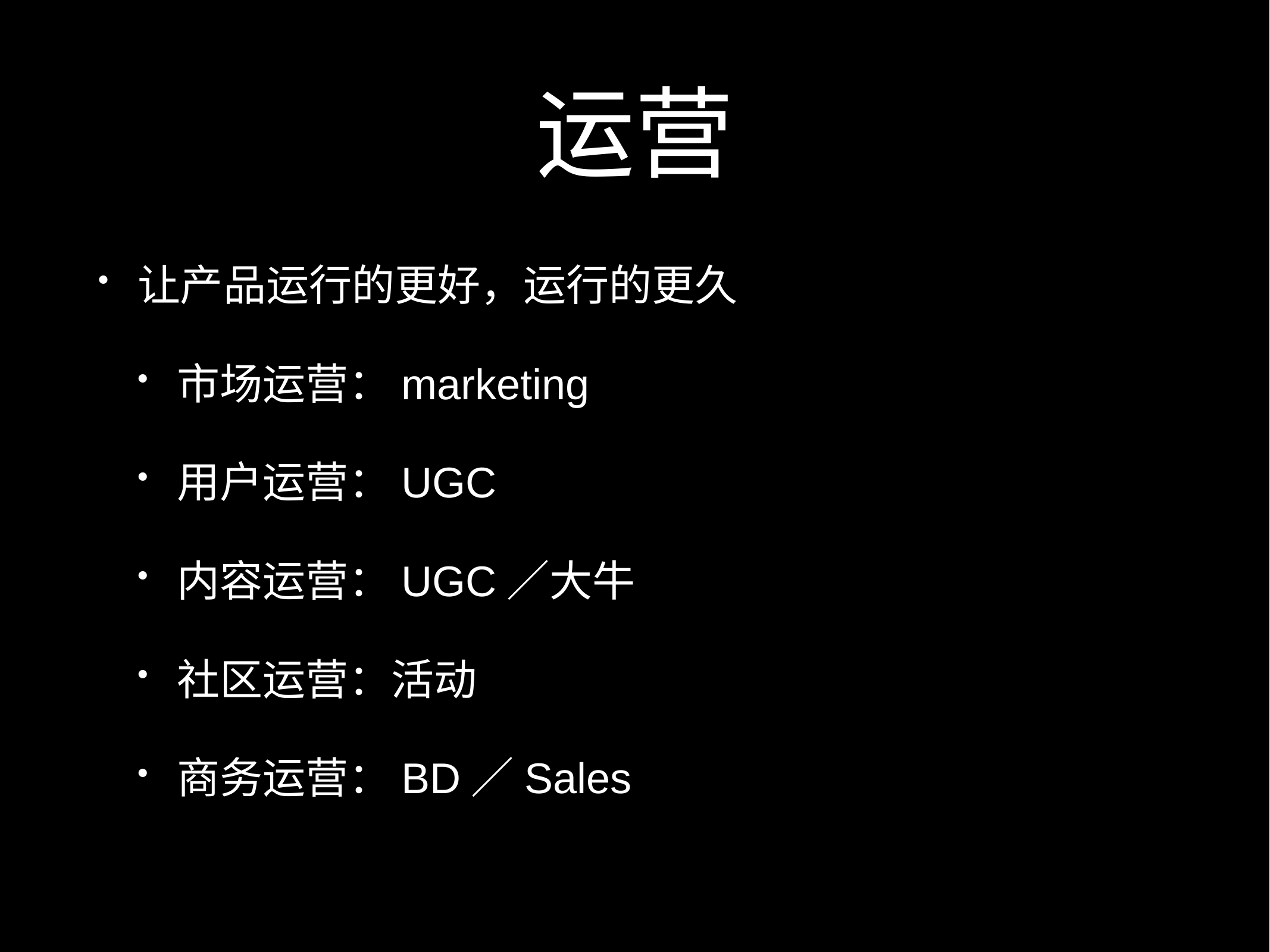

# 运营
让产品运行的更好，运行的更久
市场运营：marketing
用户运营：UGC
内容运营：UGC／大牛
社区运营：活动
商务运营：BD／Sales